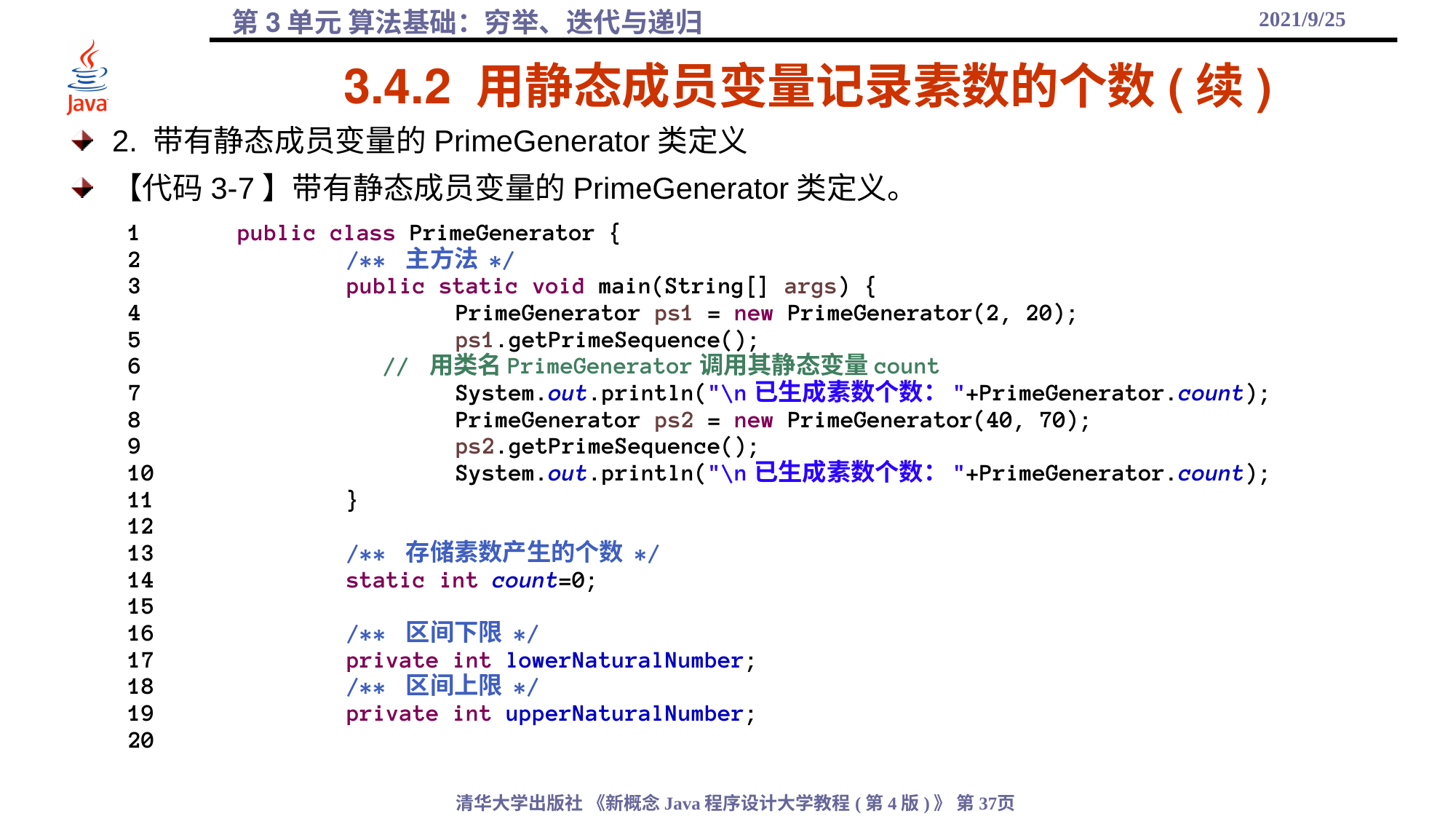

2021/9/25
# 3.4.2 用静态成员变量记录素数的个数(续)
2. 带有静态成员变量的PrimeGenerator类定义
【代码3-7】带有静态成员变量的PrimeGenerator类定义。

1	public class PrimeGenerator {
2		/** 主方法 */
3		public static void main(String[] args) {
4			PrimeGenerator ps1 = new PrimeGenerator(2, 20);
5			ps1.getPrimeSequence();
6	           // 用类名PrimeGenerator调用其静态变量count
7			System.out.println("\n已生成素数个数："+PrimeGenerator.count);
8			PrimeGenerator ps2 = new PrimeGenerator(40, 70);
9			ps2.getPrimeSequence();
10			System.out.println("\n已生成素数个数："+PrimeGenerator.count);
11		}
12
13		/** 存储素数产生的个数 */
14		static int count=0;
15
16		/** 区间下限 */
17		private int lowerNaturalNumber;
18		/** 区间上限 */
19		private int upperNaturalNumber;
20